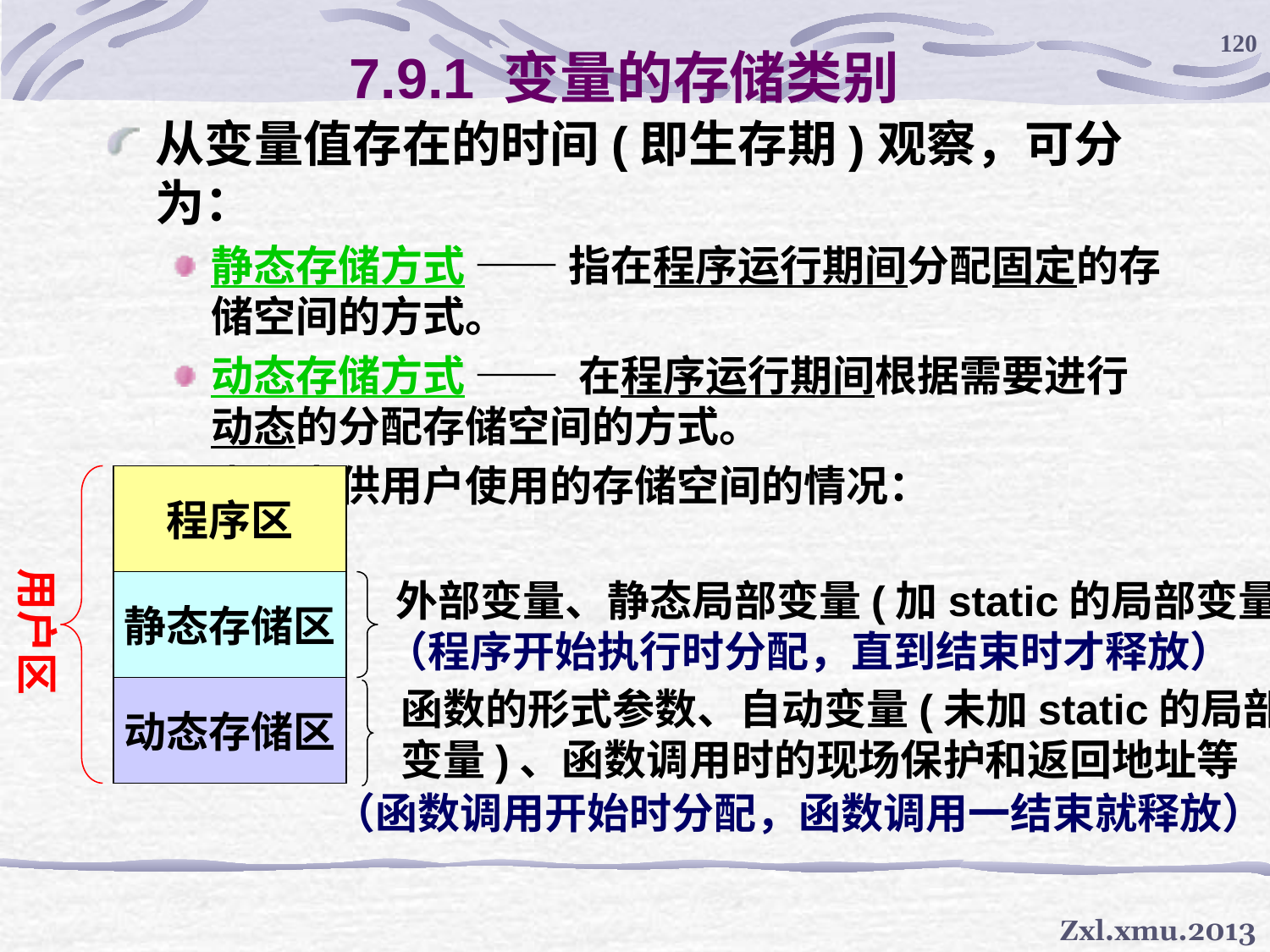

120
# 7.9.1 变量的存储类别
从变量值存在的时间(即生存期)观察，可分为：
静态存储方式 —— 指在程序运行期间分配固定的存储空间的方式。
动态存储方式 ——  在程序运行期间根据需要进行动态的分配存储空间的方式。
内存中供用户使用的存储空间的情况：

程序区
用户区
静态存储区
   外部变量、静态局部变量(加static的局部变量)
  （程序开始执行时分配，直到结束时才释放）
动态存储区
   函数的形式参数、自动变量(未加static的局部
   变量)、函数调用时的现场保护和返回地址等
（函数调用开始时分配，函数调用一结束就释放）